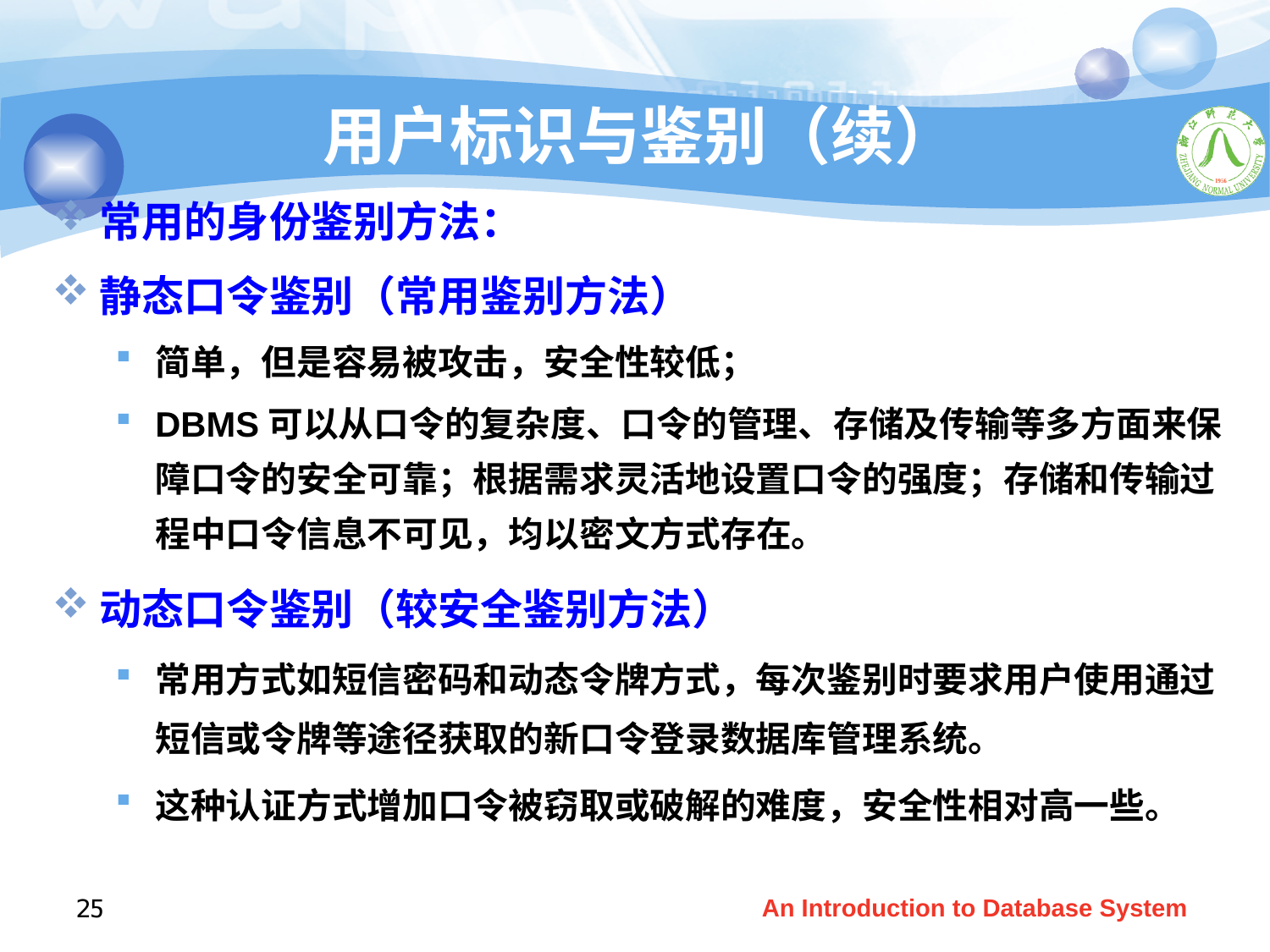

# 用户标识与鉴别（续）
常用的身份鉴别方法：
静态口令鉴别（常用鉴别方法）
简单，但是容易被攻击，安全性较低；
DBMS可以从口令的复杂度、口令的管理、存储及传输等多方面来保障口令的安全可靠；根据需求灵活地设置口令的强度；存储和传输过程中口令信息不可见，均以密文方式存在。
动态口令鉴别（较安全鉴别方法）
常用方式如短信密码和动态令牌方式，每次鉴别时要求用户使用通过短信或令牌等途径获取的新口令登录数据库管理系统。
这种认证方式增加口令被窃取或破解的难度，安全性相对高一些。
25
An Introduction to Database System